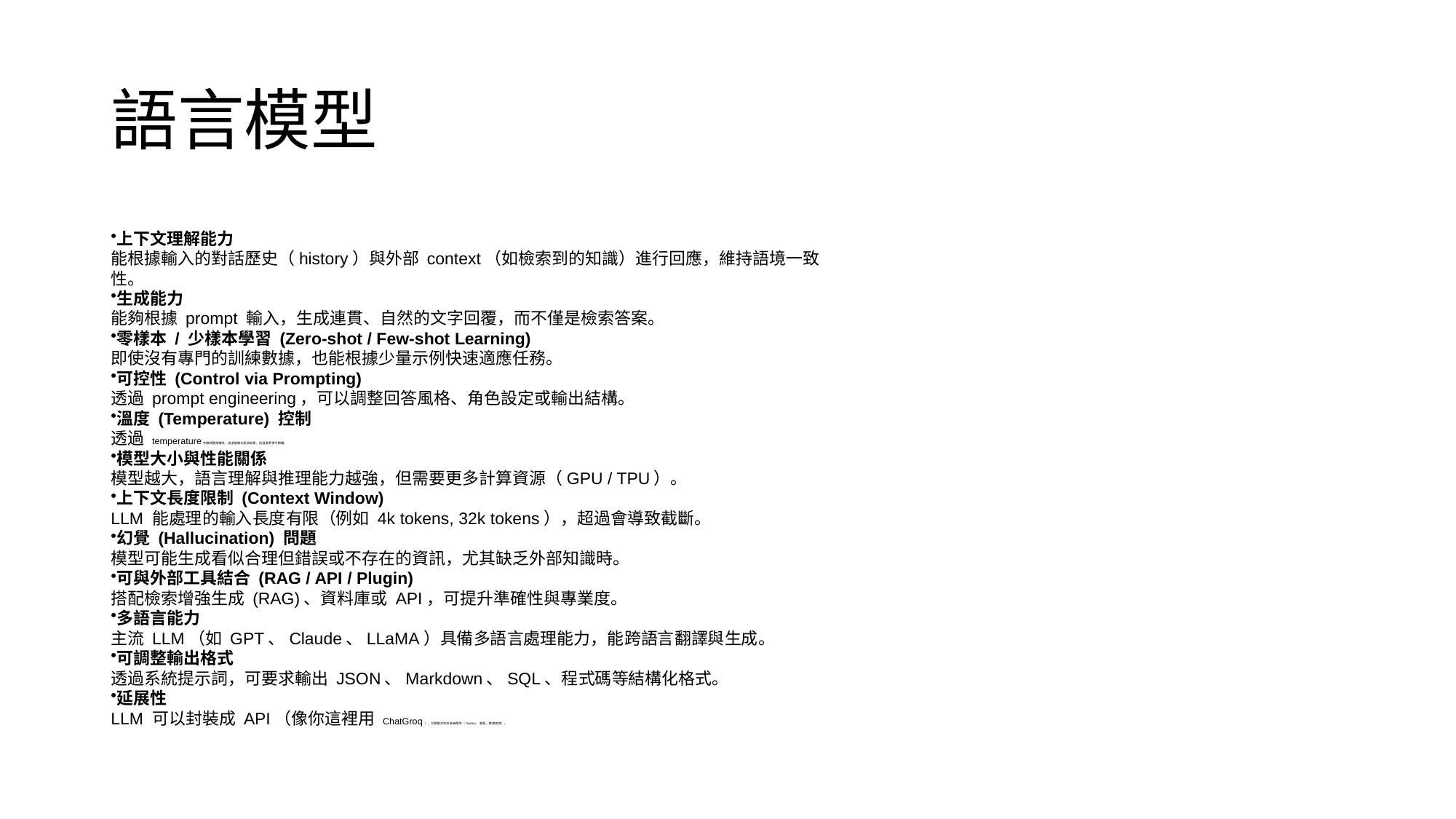

# 語言模型
上下文理解能力
能根據輸入的對話歷史（history）與外部 context（如檢索到的知識）進行回應，維持語境一致性。
生成能力
能夠根據 prompt 輸入，生成連貫、自然的文字回覆，而不僅是檢索答案。
零樣本 / 少樣本學習 (Zero-shot / Few-shot Learning)
即使沒有專門的訓練數據，也能根據少量示例快速適應任務。
可控性 (Control via Prompting)
透過 prompt engineering，可以調整回答風格、角色設定或輸出結構。
溫度 (Temperature) 控制
透過 temperature 參數調整隨機性，高溫度輸出更具創意，低溫度更保守精確。
模型大小與性能關係
模型越大，語言理解與推理能力越強，但需要更多計算資源（GPU / TPU）。
上下文長度限制 (Context Window)
LLM 能處理的輸入長度有限（例如 4k tokens, 32k tokens），超過會導致截斷。
幻覺 (Hallucination) 問題
模型可能生成看似合理但錯誤或不存在的資訊，尤其缺乏外部知識時。
可與外部工具結合 (RAG / API / Plugin)
搭配檢索增強生成 (RAG)、資料庫或 API，可提升準確性與專業度。
多語言能力
主流 LLM（如 GPT、Claude、LLaMA）具備多語言處理能力，能跨語言翻譯與生成。
可調整輸出格式
透過系統提示詞，可要求輸出 JSON、Markdown、SQL、程式碼等結構化格式。
延展性
LLM 可以封裝成 API（像你這裡用 ChatGroq），方便整合到前後端應用（ChatBot、客服、數據查詢）。